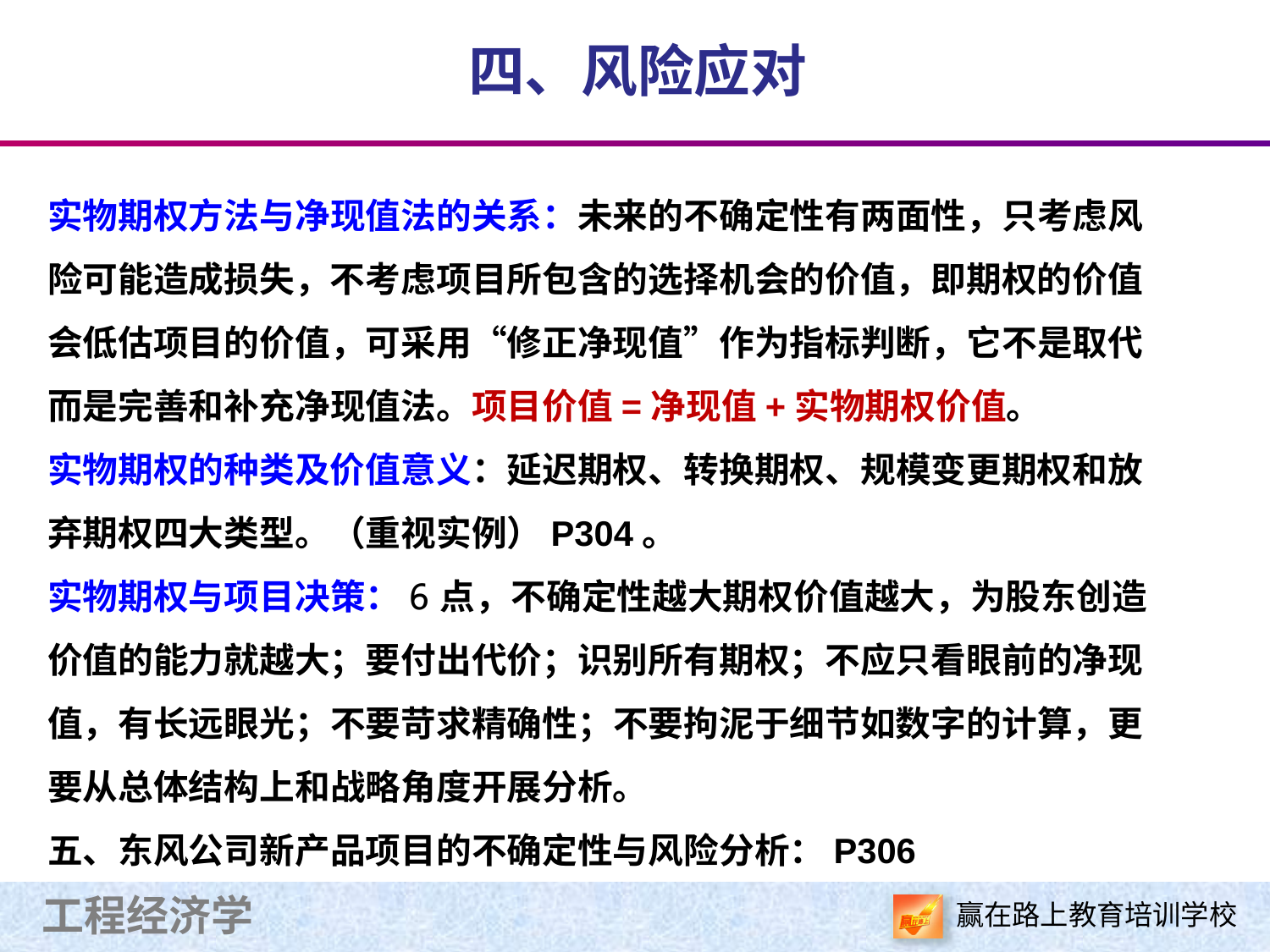

四、风险应对
实物期权方法与净现值法的关系：未来的不确定性有两面性，只考虑风险可能造成损失，不考虑项目所包含的选择机会的价值，即期权的价值会低估项目的价值，可采用“修正净现值”作为指标判断，它不是取代而是完善和补充净现值法。项目价值=净现值+实物期权价值。
实物期权的种类及价值意义：延迟期权、转换期权、规模变更期权和放弃期权四大类型。（重视实例）P304。
实物期权与项目决策：6点，不确定性越大期权价值越大，为股东创造价值的能力就越大；要付出代价；识别所有期权；不应只看眼前的净现值，有长远眼光；不要苛求精确性；不要拘泥于细节如数字的计算，更要从总体结构上和战略角度开展分析。
五、东风公司新产品项目的不确定性与风险分析：P306